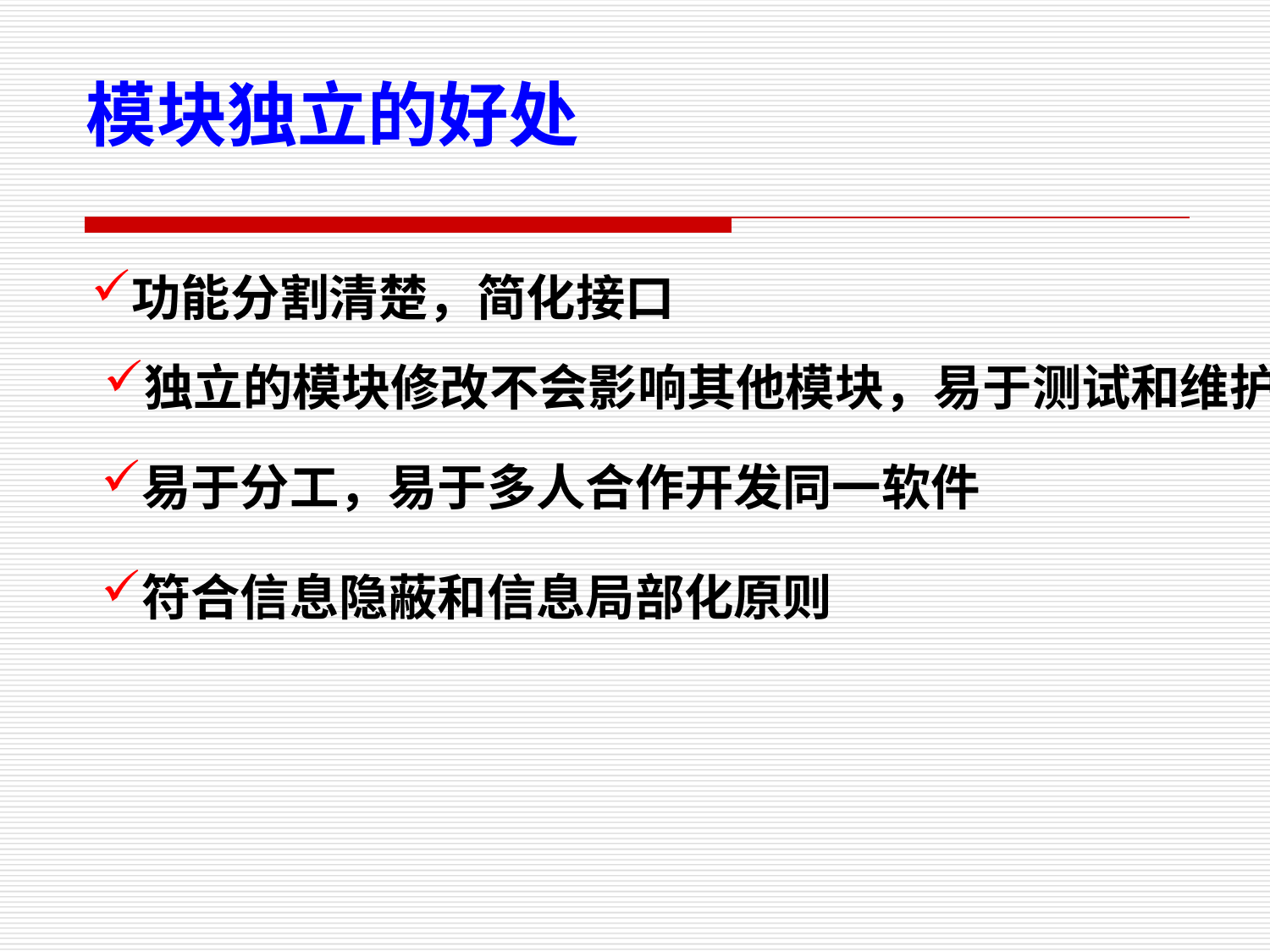

模块独立的好处
功能分割清楚，简化接口
独立的模块修改不会影响其他模块，易于测试和维护。
易于分工，易于多人合作开发同一软件
符合信息隐蔽和信息局部化原则